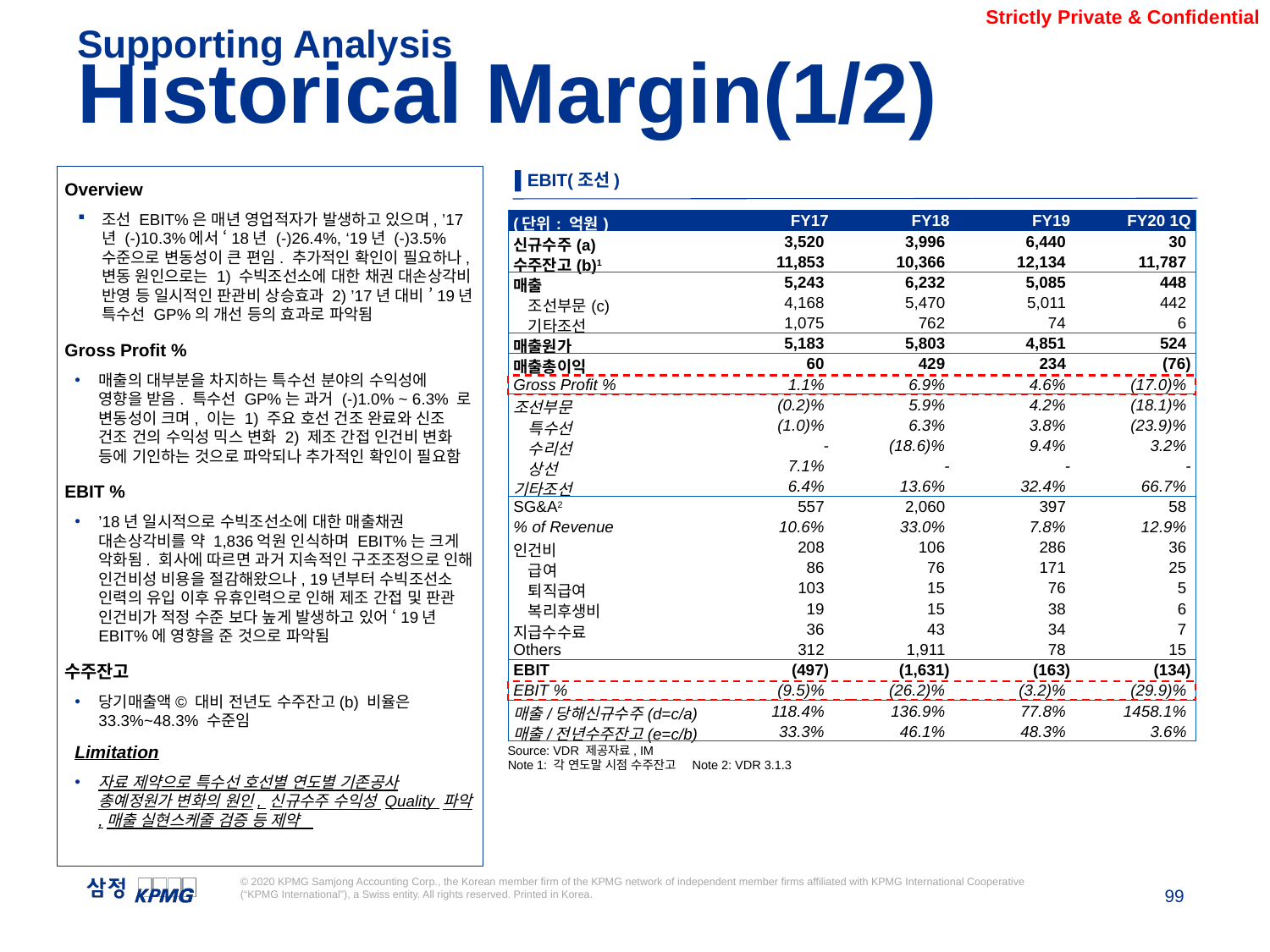

Supporting Analysis
Historical Margin(1/2)
▌EBIT(조선)

Overview
조선 EBIT%은 매년 영업적자가 발생하고 있으며, ’17년 (-)10.3%에서 ‘18년 (-)26.4%, ‘19년 (-)3.5% 수준으로 변동성이 큰 편임. 추가적인 확인이 필요하나, 변동 원인으로는 1) 수빅조선소에 대한 채권 대손상각비 반영 등 일시적인 판관비 상승효과 2) ’17년 대비 ’19년 특수선 GP%의 개선 등의 효과로 파악됨
Gross Profit %
매출의 대부분을 차지하는 특수선 분야의 수익성에 영향을 받음. 특수선 GP%는 과거 (-)1.0% ~ 6.3% 로 변동성이 크며, 이는 1) 주요 호선 건조 완료와 신조 건조 건의 수익성 믹스 변화 2) 제조 간접 인건비 변화 등에 기인하는 것으로 파악되나 추가적인 확인이 필요함
EBIT %
’18년 일시적으로 수빅조선소에 대한 매출채권 대손상각비를 약 1,836억원 인식하며 EBIT%는 크게 악화됨. 회사에 따르면 과거 지속적인 구조조정으로 인해 인건비성 비용을 절감해왔으나, 19년부터 수빅조선소 인력의 유입 이후 유휴인력으로 인해 제조 간접 및 판관 인건비가 적정 수준 보다 높게 발생하고 있어 ‘19년 EBIT%에 영향을 준 것으로 파악됨
수주잔고
당기매출액© 대비 전년도 수주잔고(b) 비율은 33.3%~48.3% 수준임
Limitation
자료 제약으로 특수선 호선별 연도별 기존공사 총예정원가 변화의 원인, 신규수주 수익성 Quality 파악 ,매출 실현스케줄 검증 등 제약

| (단위: 억원) | FY17 | FY18 | FY19 | FY20 1Q |
| --- | --- | --- | --- | --- |
| 신규수주(a) | 3,520 | 3,996 | 6,440 | 30 |
| 수주잔고(b)1 | 11,853 | 10,366 | 12,134 | 11,787 |
| 매출 | 5,243 | 6,232 | 5,085 | 448 |
| 조선부문(c) | 4,168 | 5,470 | 5,011 | 442 |
| 기타조선 | 1,075 | 762 | 74 | 6 |
| 매출원가 | 5,183 | 5,803 | 4,851 | 524 |
| 매출총이익 | 60 | 429 | 234 | (76) |
| Gross Profit % | 1.1% | 6.9% | 4.6% | (17.0)% |
| 조선부문 | (0.2)% | 5.9% | 4.2% | (18.1)% |
| 특수선 | (1.0)% | 6.3% | 3.8% | (23.9)% |
| 수리선 | - | (18.6)% | 9.4% | 3.2% |
| 상선 | 7.1% | - | - | - |
| 기타조선 | 6.4% | 13.6% | 32.4% | 66.7% |
| SG&A2 | 557 | 2,060 | 397 | 58 |
| % of Revenue | 10.6% | 33.0% | 7.8% | 12.9% |
| 인건비 | 208 | 106 | 286 | 36 |
| 급여 | 86 | 76 | 171 | 25 |
| 퇴직급여 | 103 | 15 | 76 | 5 |
| 복리후생비 | 19 | 15 | 38 | 6 |
| 지급수수료 | 36 | 43 | 34 | 7 |
| Others | 312 | 1,911 | 78 | 15 |
| EBIT | (497) | (1,631) | (163) | (134) |
| EBIT % | (9.5)% | (26.2)% | (3.2)% | (29.9)% |
| 매출/당해신규수주(d=c/a) | 118.4% | 136.9% | 77.8% | 1458.1% |
| 매출/전년수주잔고(e=c/b) | 33.3% | 46.1% | 48.3% | 3.6% |

Source: VDR 제공자료, IM
Note 1: 각 연도말 시점 수주잔고    Note 2: VDR 3.1.3